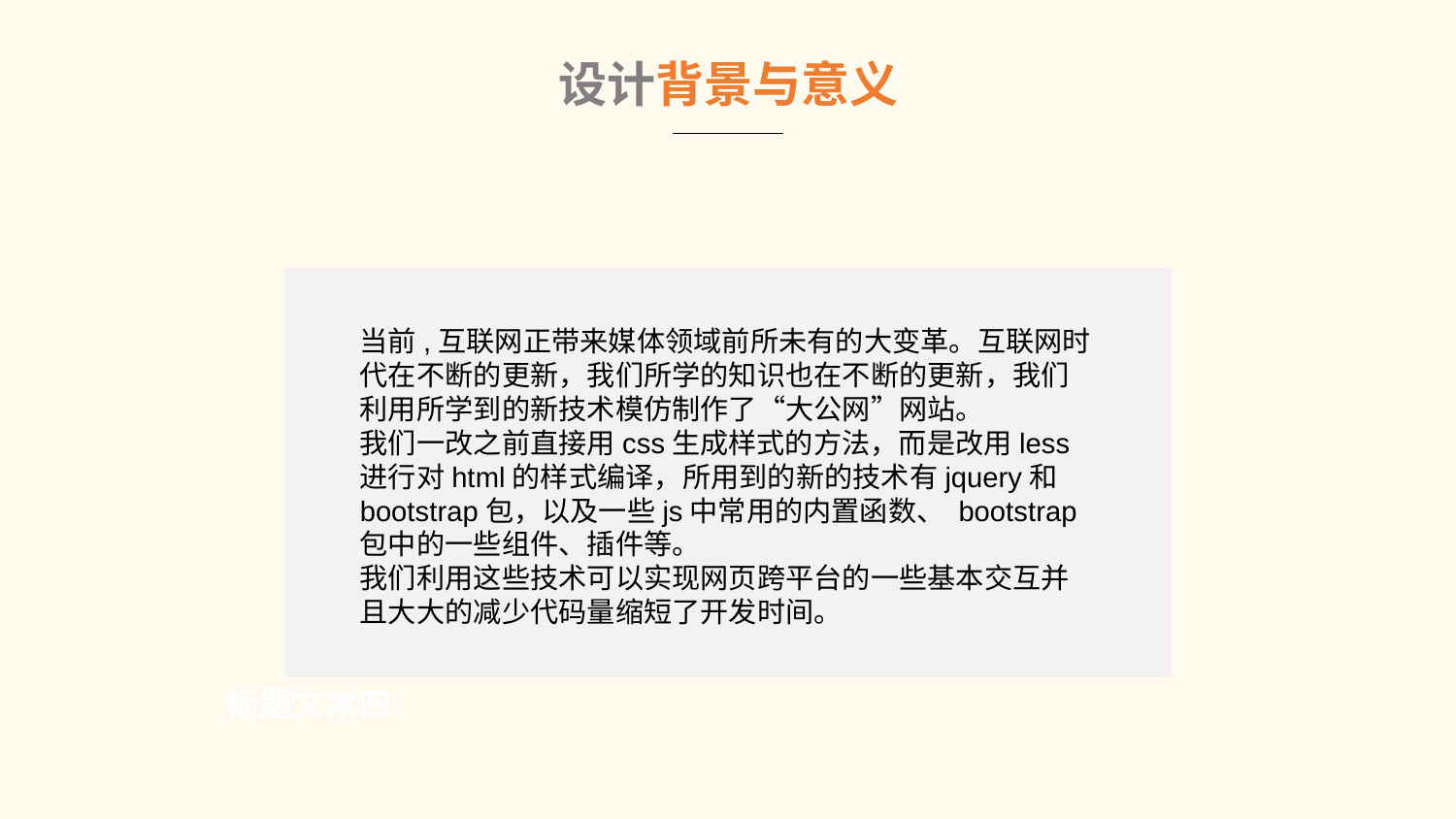

设计背景与意义

当前,互联网正带来媒体领域前所未有的大变革。互联网时代在不断的更新，我们所学的知识也在不断的更新，我们利用所学到的新技术模仿制作了“大公网”网站。
我们一改之前直接用css生成样式的方法，而是改用less进行对html的样式编译，所用到的新的技术有jquery和 bootstrap包，以及一些js中常用的内置函数、 bootstrap包中的一些组件、插件等。
我们利用这些技术可以实现网页跨平台的一些基本交互并且大大的减少代码量缩短了开发时间。
标题文本四